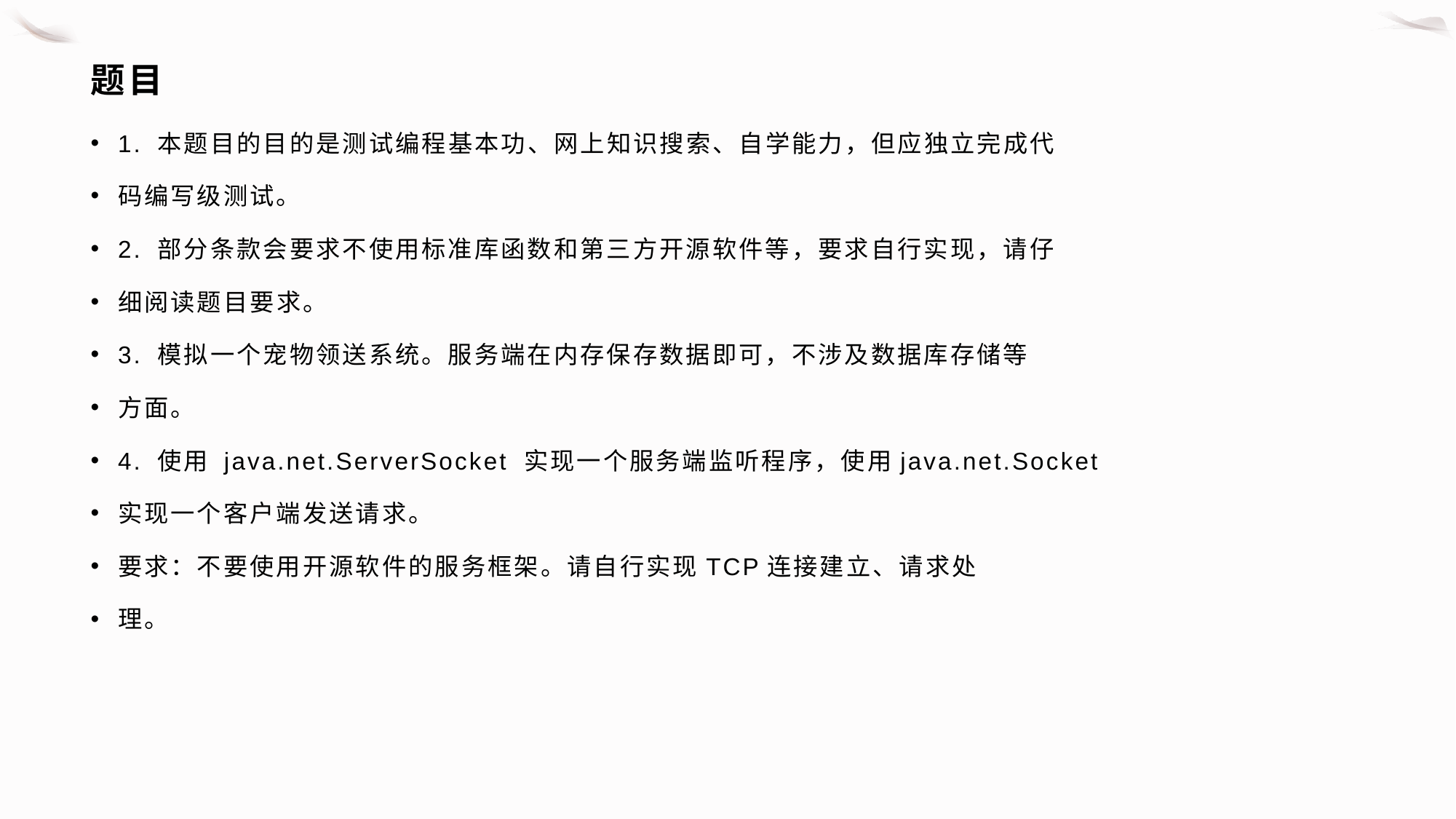

# 题目
1. 本题⽬的⽬的是测试编程基本功、⽹上知识搜索、⾃学能⼒，但应独⽴完成代
码编写级测试。
2. 部分条款会要求不使⽤标准库函数和第三⽅开源软件等，要求⾃⾏实现，请仔
细阅读题⽬要求。
3. 模拟⼀个宠物领送系统。服务端在内存保存数据即可，不涉及数据库存储等
⽅⾯。
4. 使⽤ java.net.ServerSocket 实现⼀个服务端监听程序，使⽤java.net.Socket
实现⼀个客户端发送请求。
要求：不要使⽤开源软件的服务框架。请⾃⾏实现TCP连接建⽴、请求处
理。